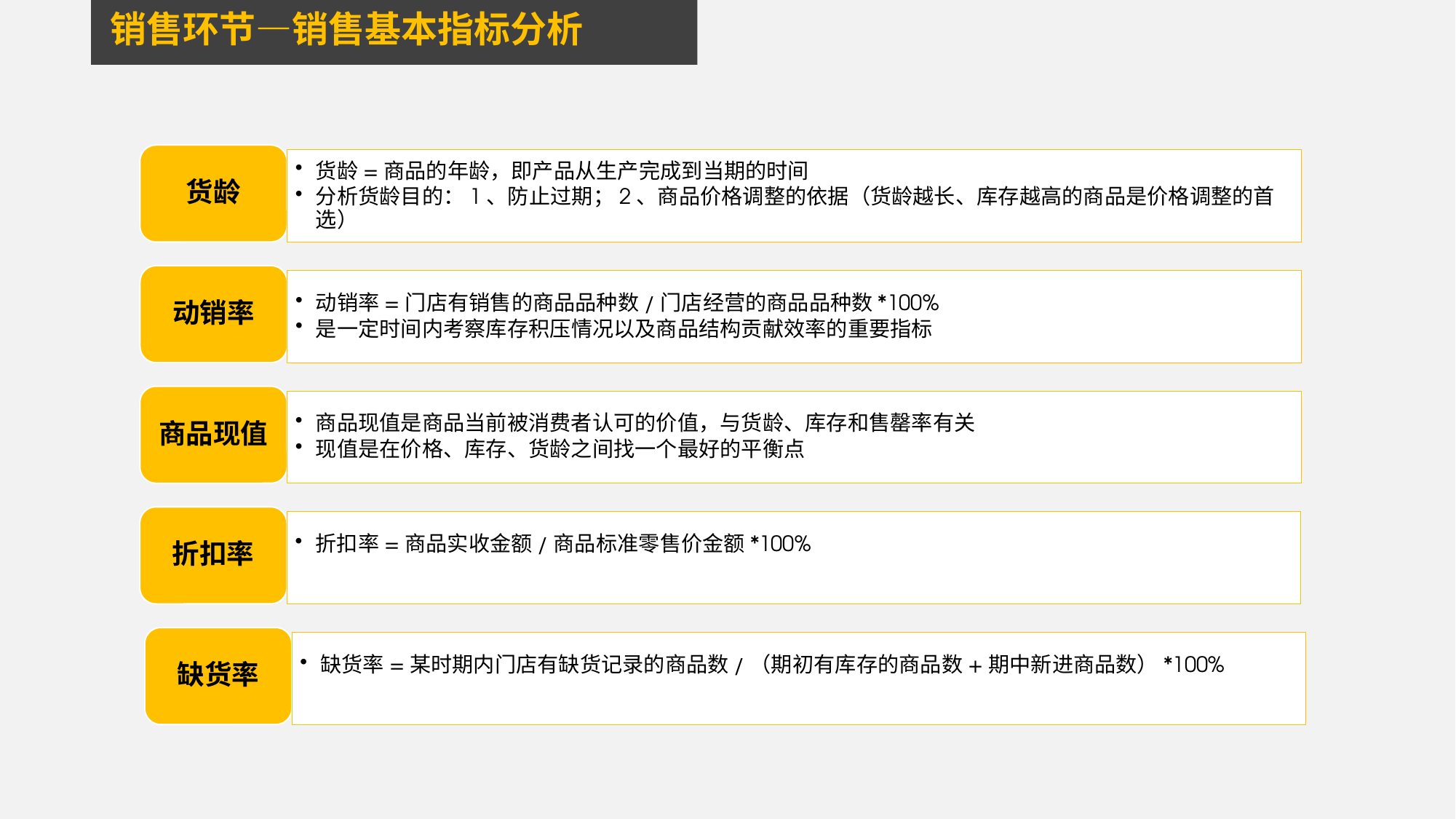

销售环节—销售基本指标分析

货龄
货龄=商品的年龄，即产品从生产完成到当期的时间
分析货龄目的：1、防止过期；2、商品价格调整的依据（货龄越长、库存越高的商品是价格调整的首选）

动销率
动销率=门店有销售的商品品种数/门店经营的商品品种数*100%
是一定时间内考察库存积压情况以及商品结构贡献效率的重要指标

商品现值
商品现值是商品当前被消费者认可的价值，与货龄、库存和售罄率有关
现值是在价格、库存、货龄之间找一个最好的平衡点

折扣率
折扣率=商品实收金额/商品标准零售价金额*100%

缺货率
缺货率=某时期内门店有缺货记录的商品数/（期初有库存的商品数+期中新进商品数）*100%